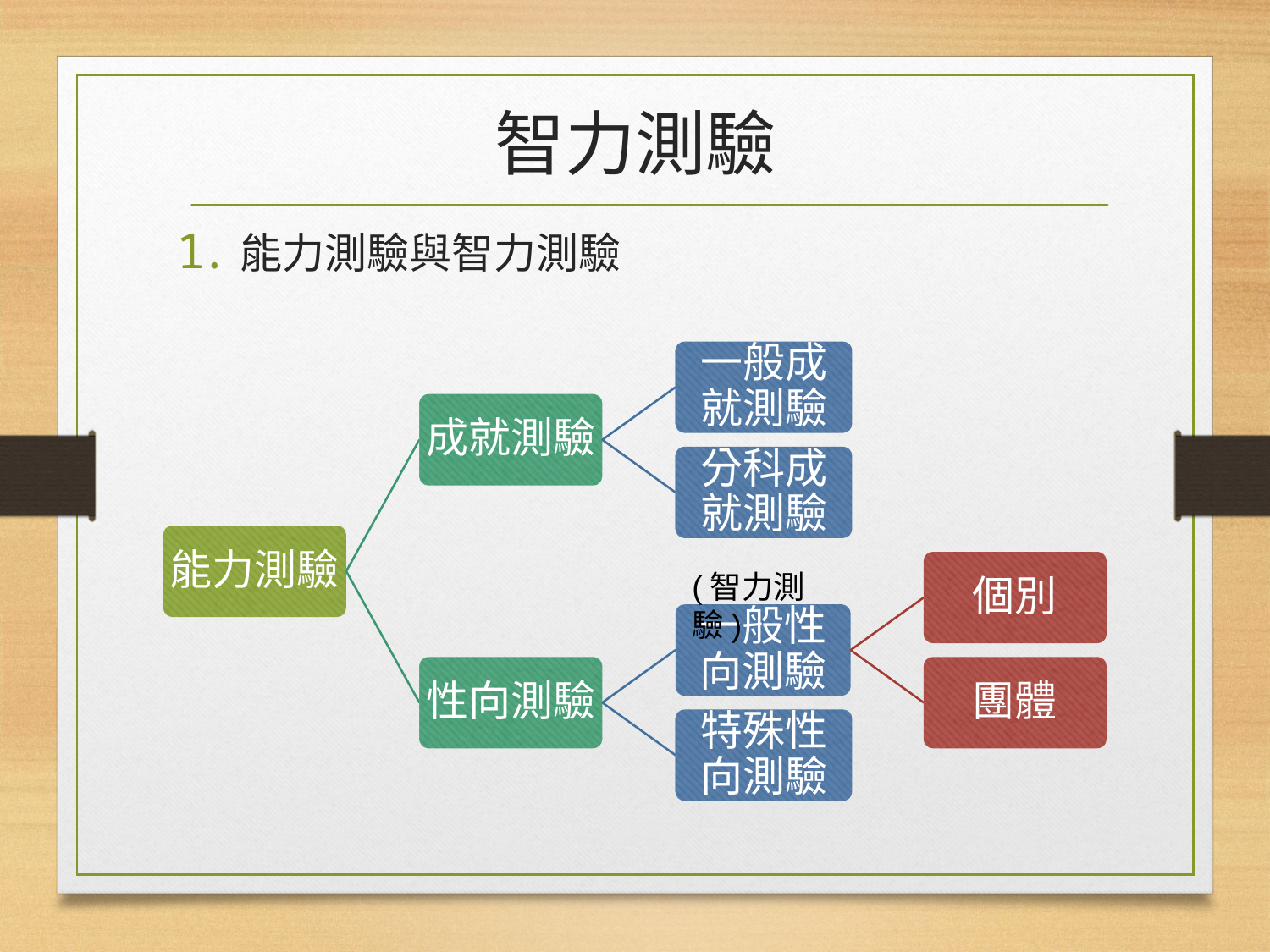

# 智力測驗
能力測驗與智力測驗
一般成就測驗
成就測驗

分科成就測驗

能力測驗
個別
一般性向測驗

性向測驗
團體

特殊性向測驗

(智力測驗)